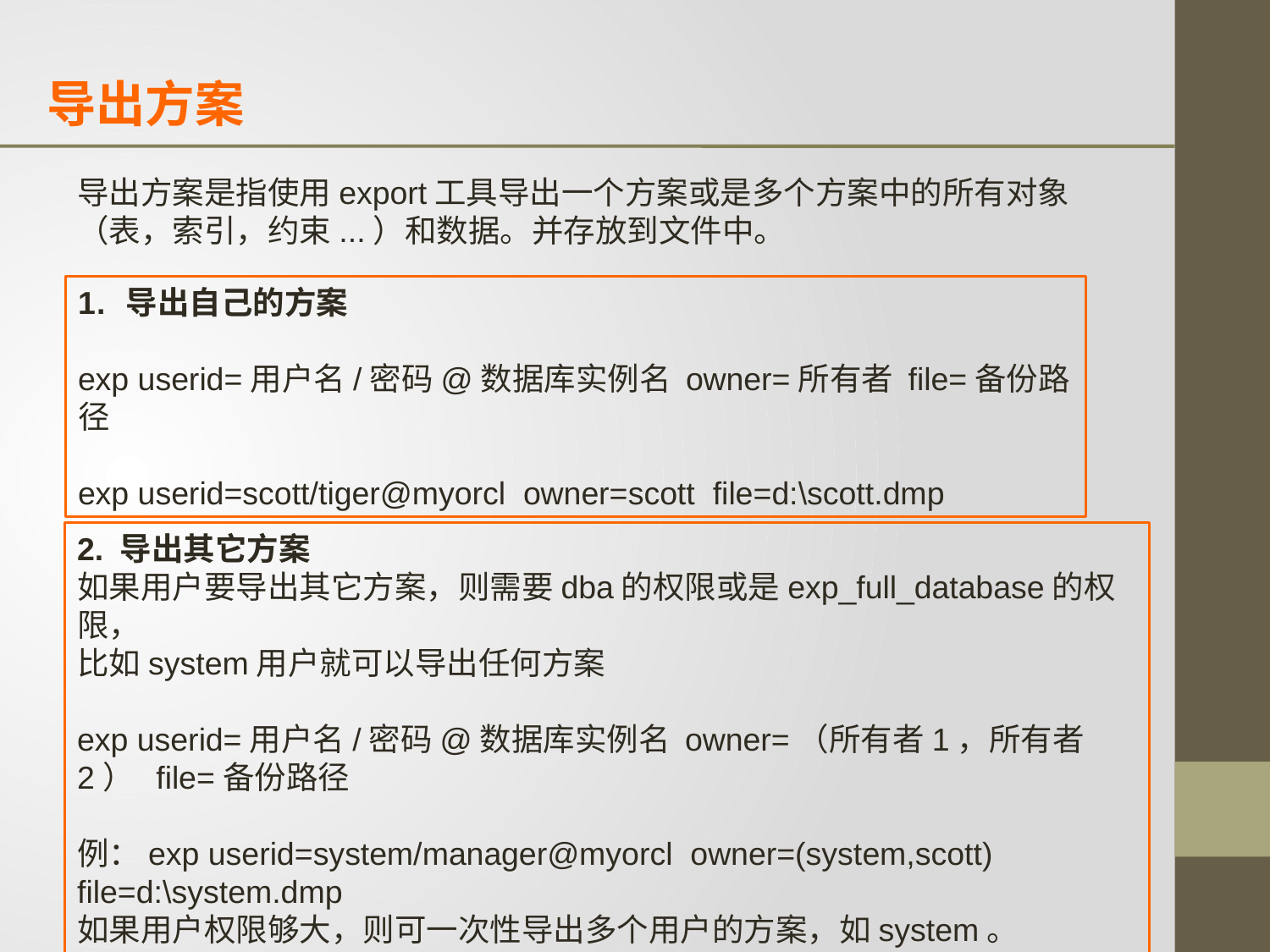

导出方案
导出方案是指使用export工具导出一个方案或是多个方案中的所有对象（表，索引，约束...）和数据。并存放到文件中。
导出自己的方案

exp userid=用户名/密码@数据库实例名 owner=所有者 file=备份路径

exp userid=scott/tiger@myorcl  owner=scott  file=d:\scott.dmp
2. 导出其它方案
如果用户要导出其它方案，则需要dba的权限或是exp_full_database的权限，
比如system用户就可以导出任何方案

exp userid=用户名/密码@数据库实例名 owner=（所有者1，所有者2）  file=备份路径

例：exp userid=system/manager@myorcl  owner=(system,scott)
file=d:\system.dmp
如果用户权限够大，则可一次性导出多个用户的方案，如system。